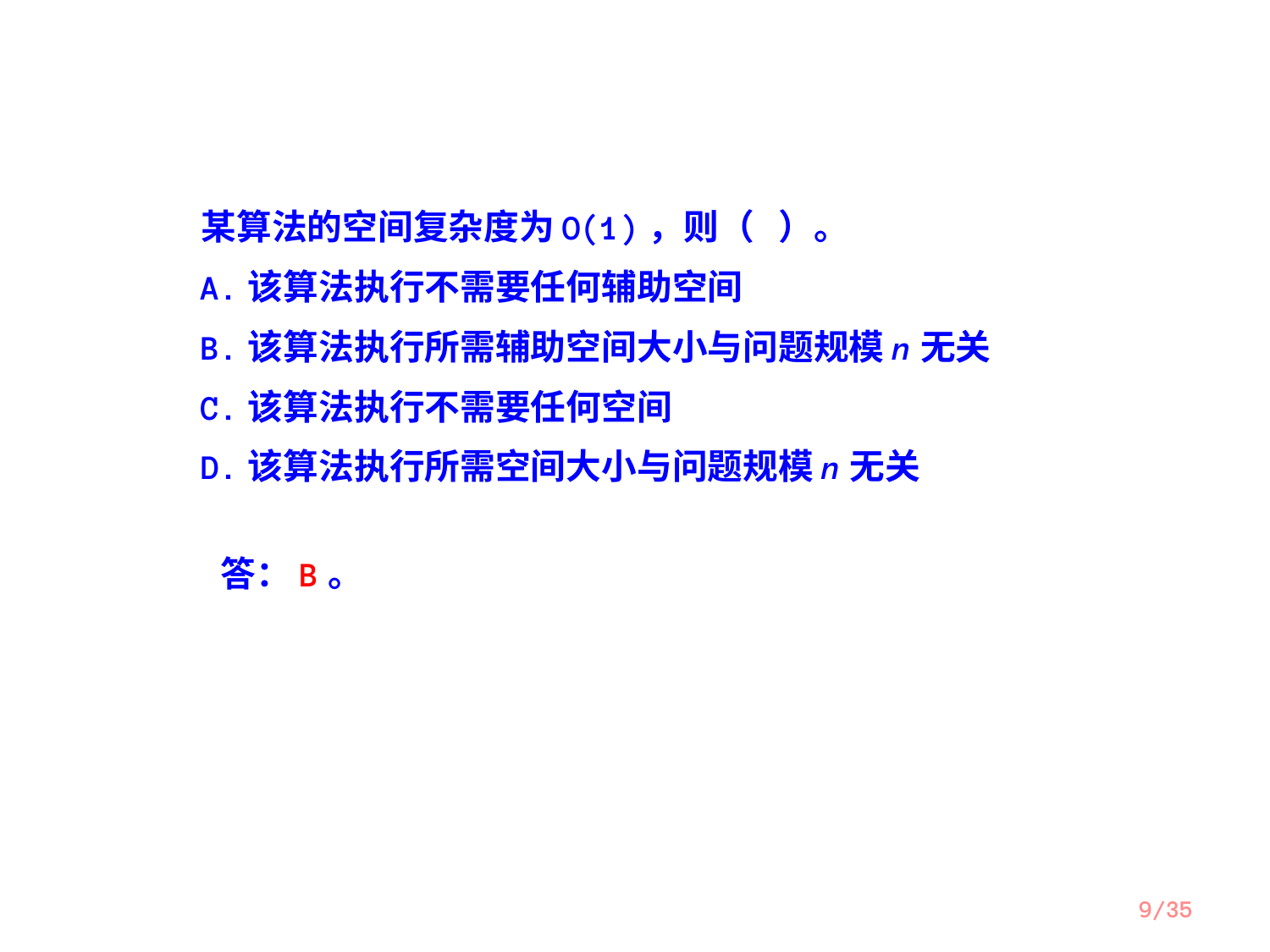

某算法的空间复杂度为O(1)，则（   ）。
A.该算法执行不需要任何辅助空间
B.该算法执行所需辅助空间大小与问题规模n无关
C.该算法执行不需要任何空间
D.该算法执行所需空间大小与问题规模n无关
答：B。
9/35